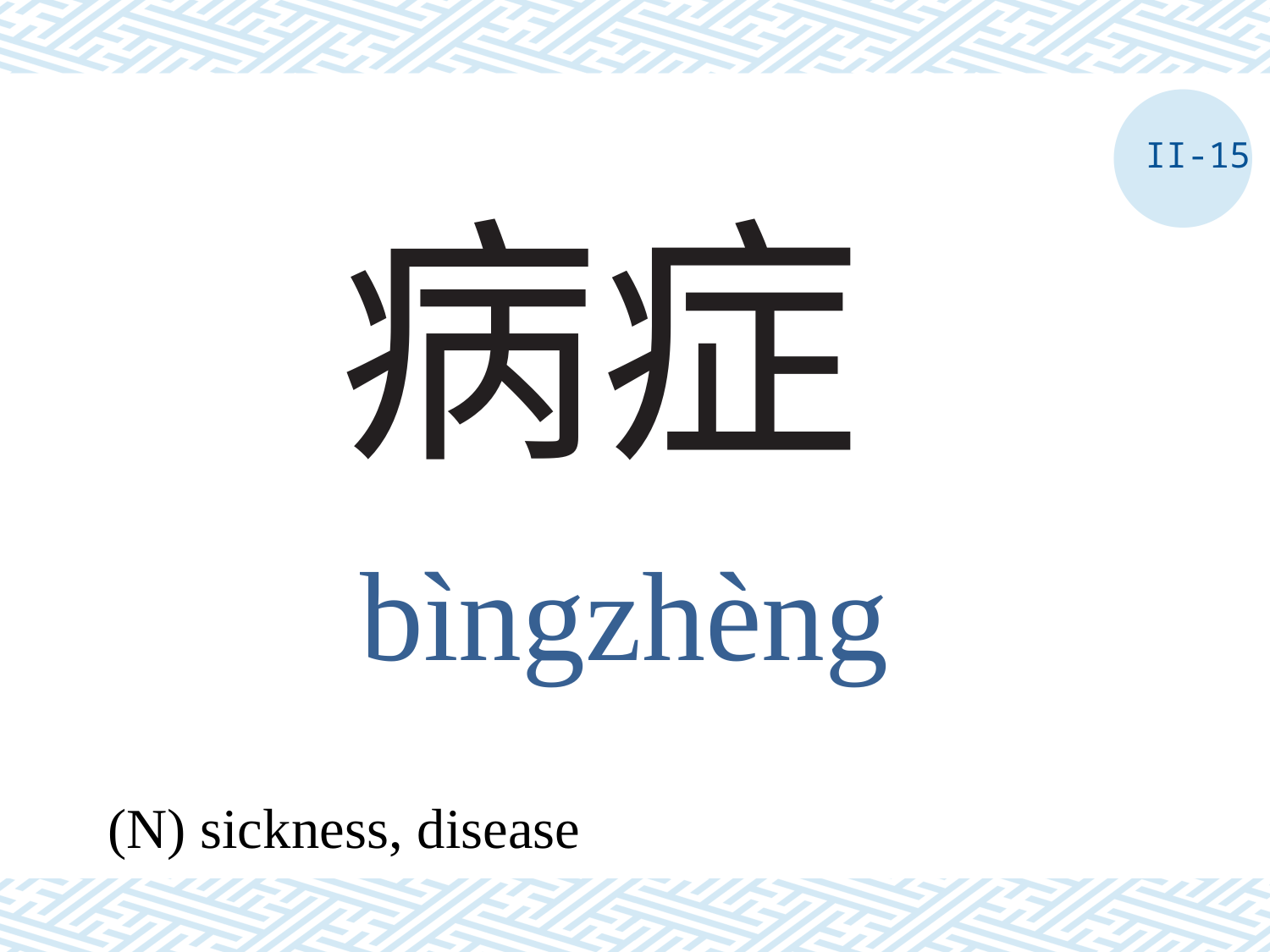

II-15

# 病症
bìngzhèng
(N) sickness, disease